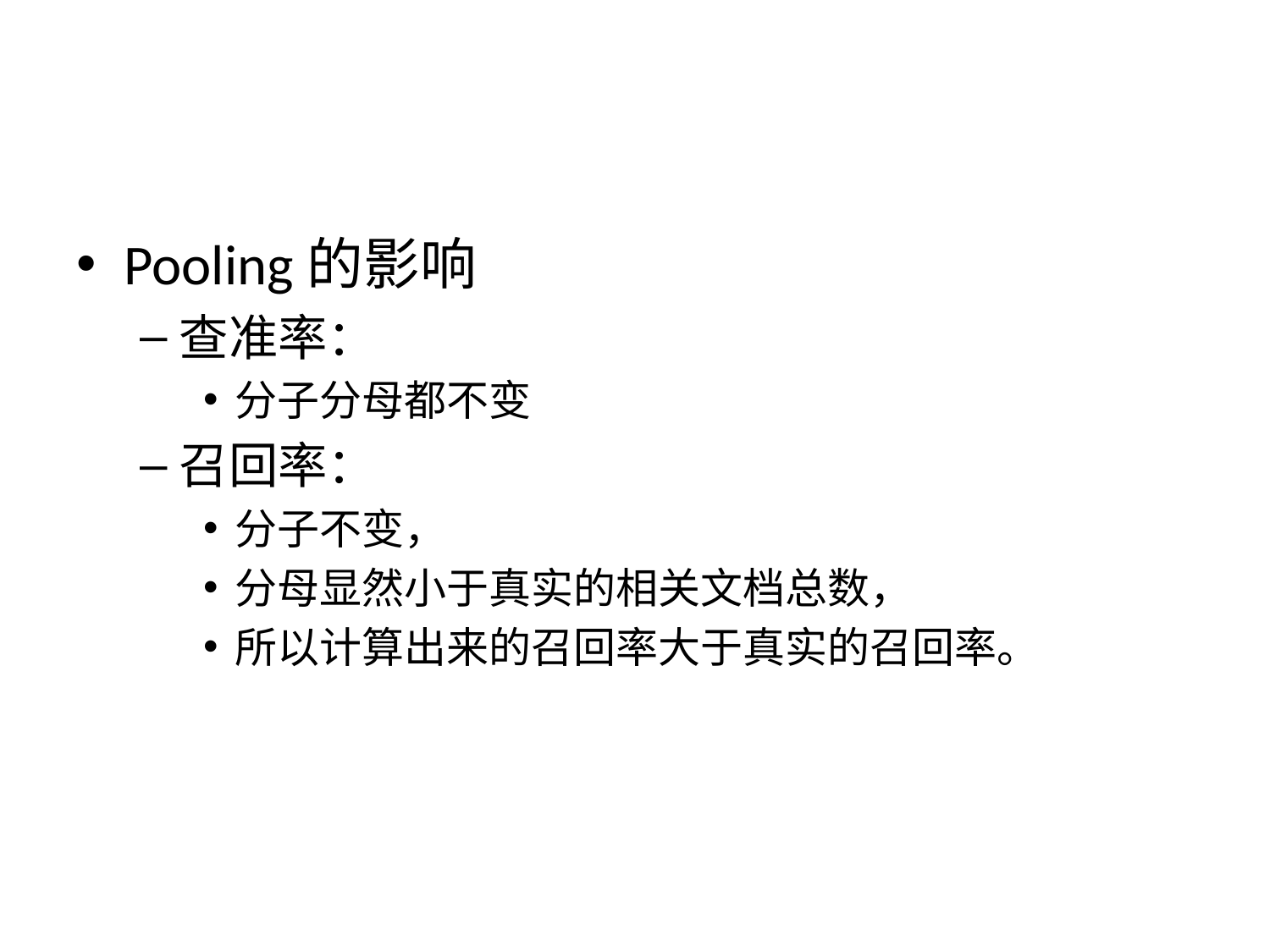

#
Pooling的影响
查准率：
分子分母都不变
召回率：
分子不变，
分母显然小于真实的相关文档总数，
所以计算出来的召回率大于真实的召回率。